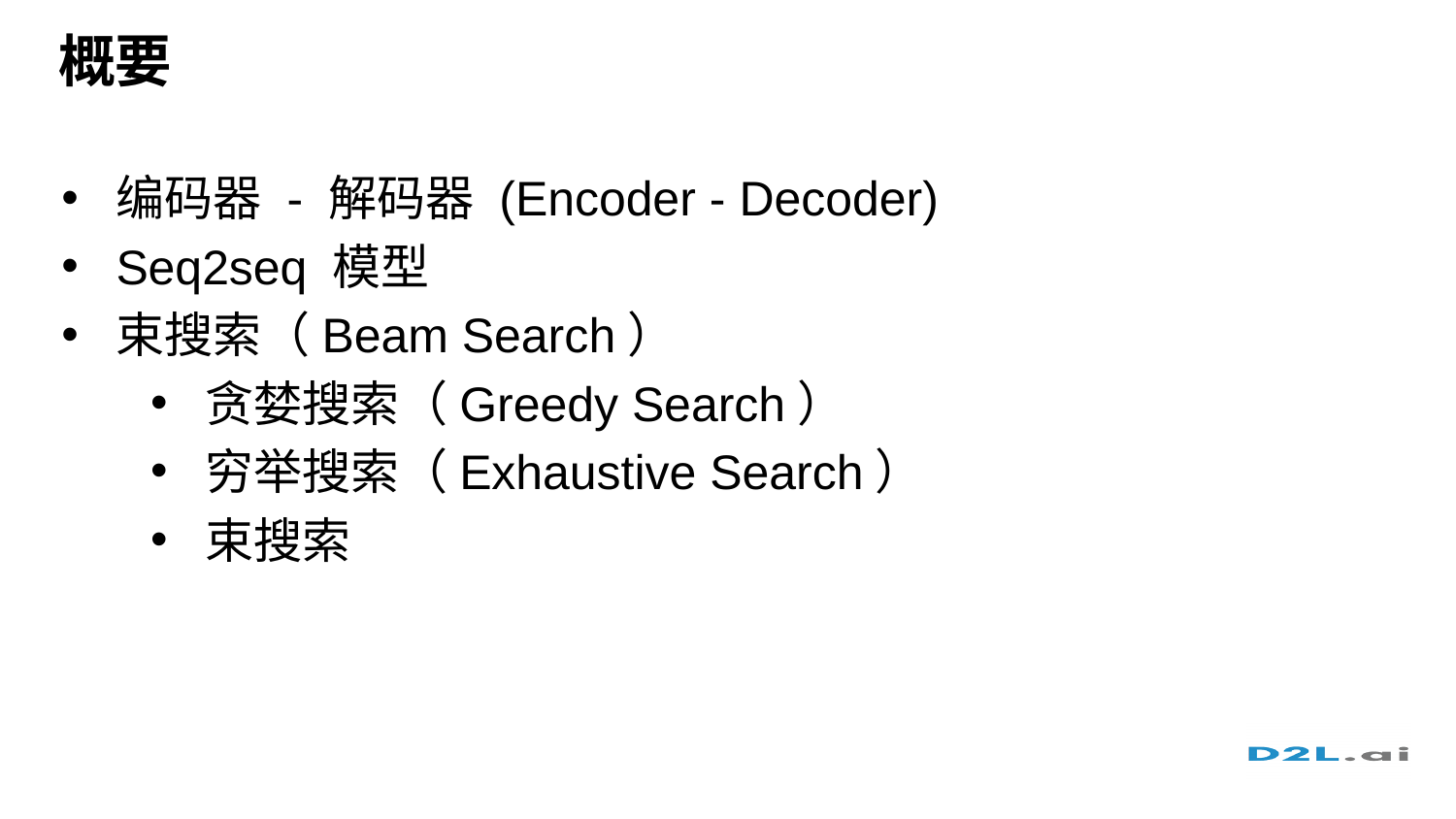

# 概要
编码器 - 解码器 (Encoder - Decoder)
Seq2seq 模型
束搜索（Beam Search）
贪婪搜索（Greedy Search）
穷举搜索（Exhaustive Search）
束搜索